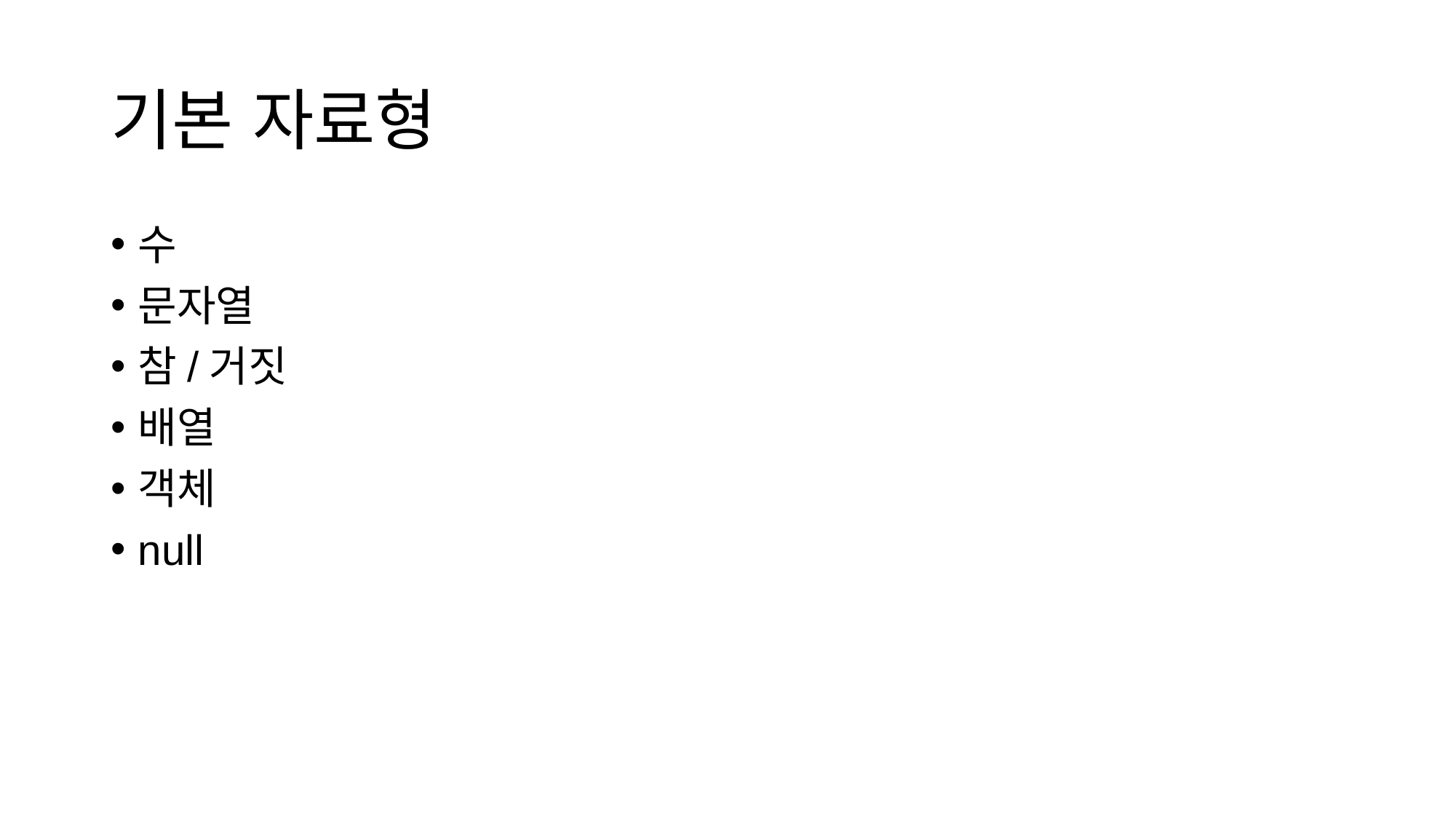

# 기본 자료형
수
문자열
참/거짓
배열
객체
null